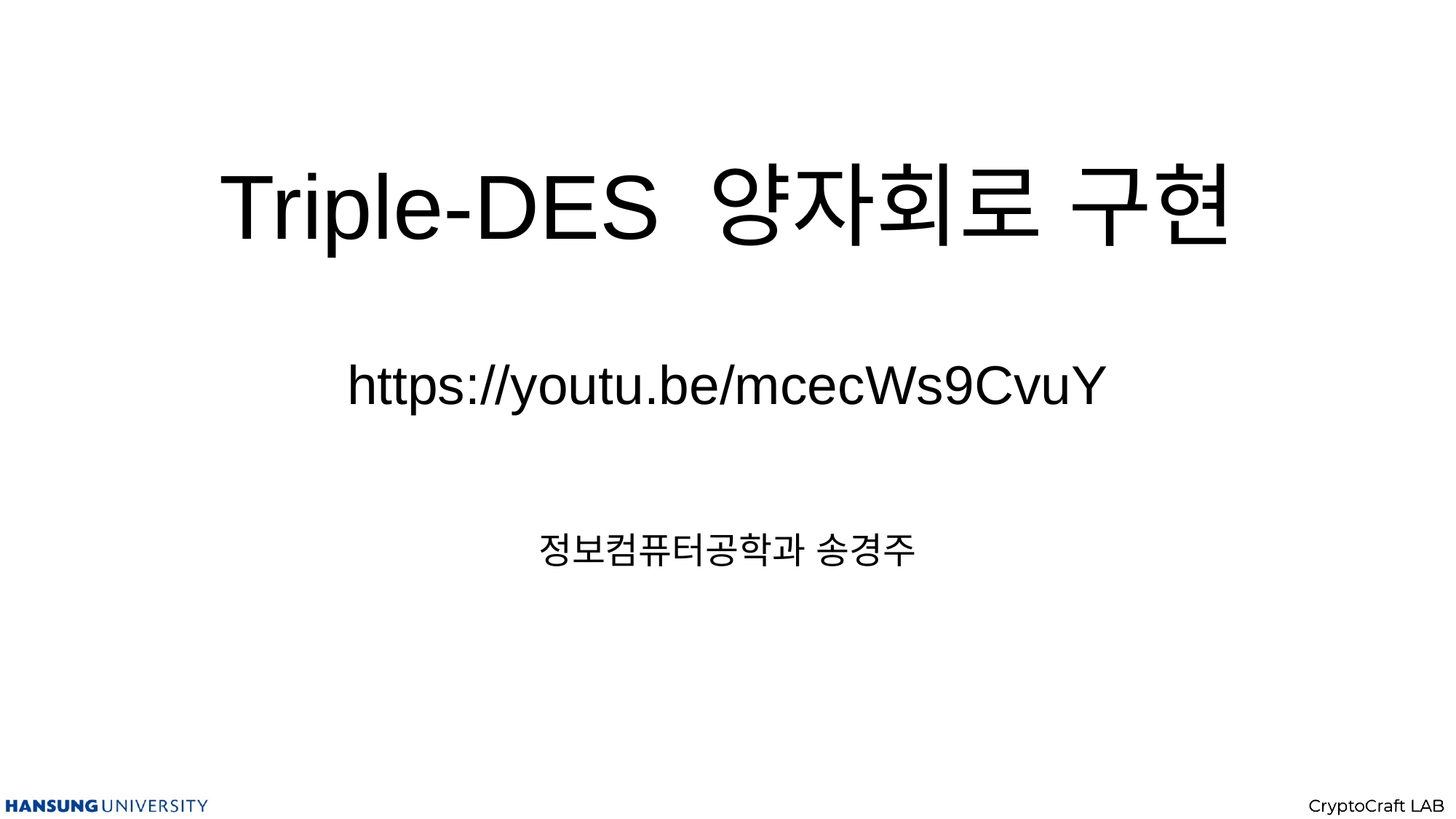

# Triple-DES 양자회로 구현 https://youtu.be/mcecWs9CvuY
정보컴퓨터공학과 송경주